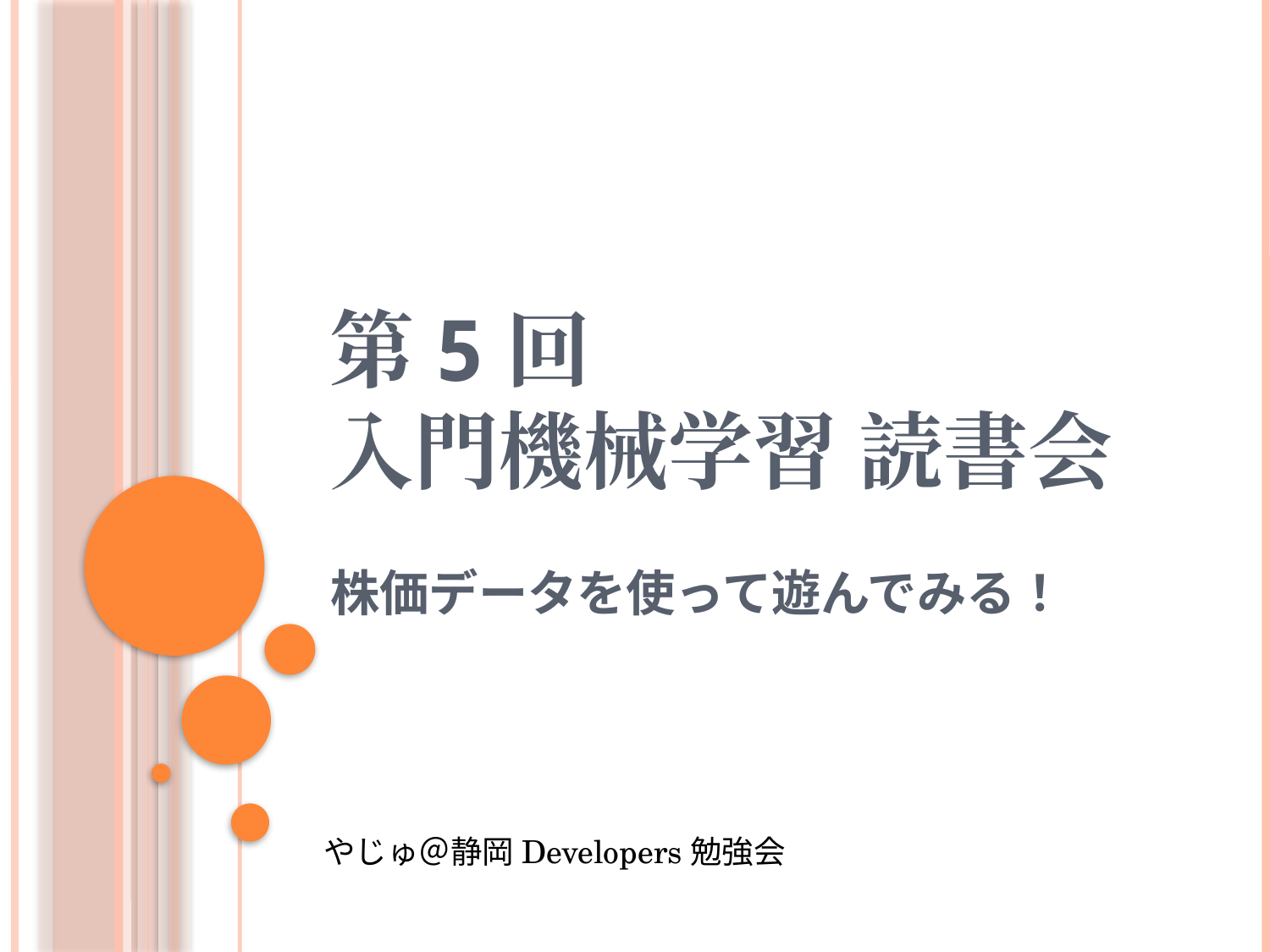

# 第5回 入門機械学習 読書会
株価データを使って遊んでみる！
やじゅ＠静岡Developers勉強会